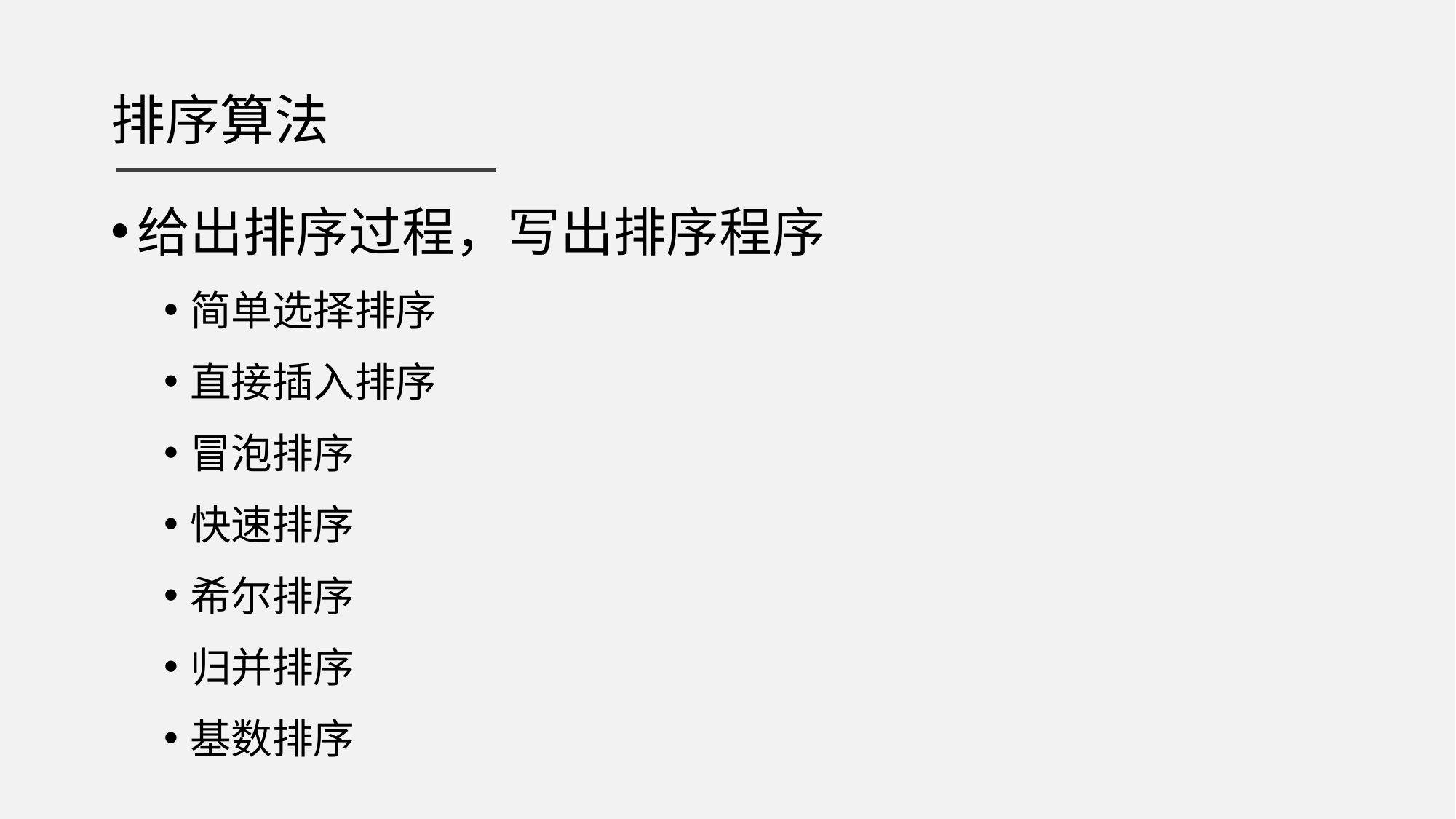

# 排序算法
给出排序过程，写出排序程序
简单选择排序
直接插入排序
冒泡排序
快速排序
希尔排序
归并排序
基数排序